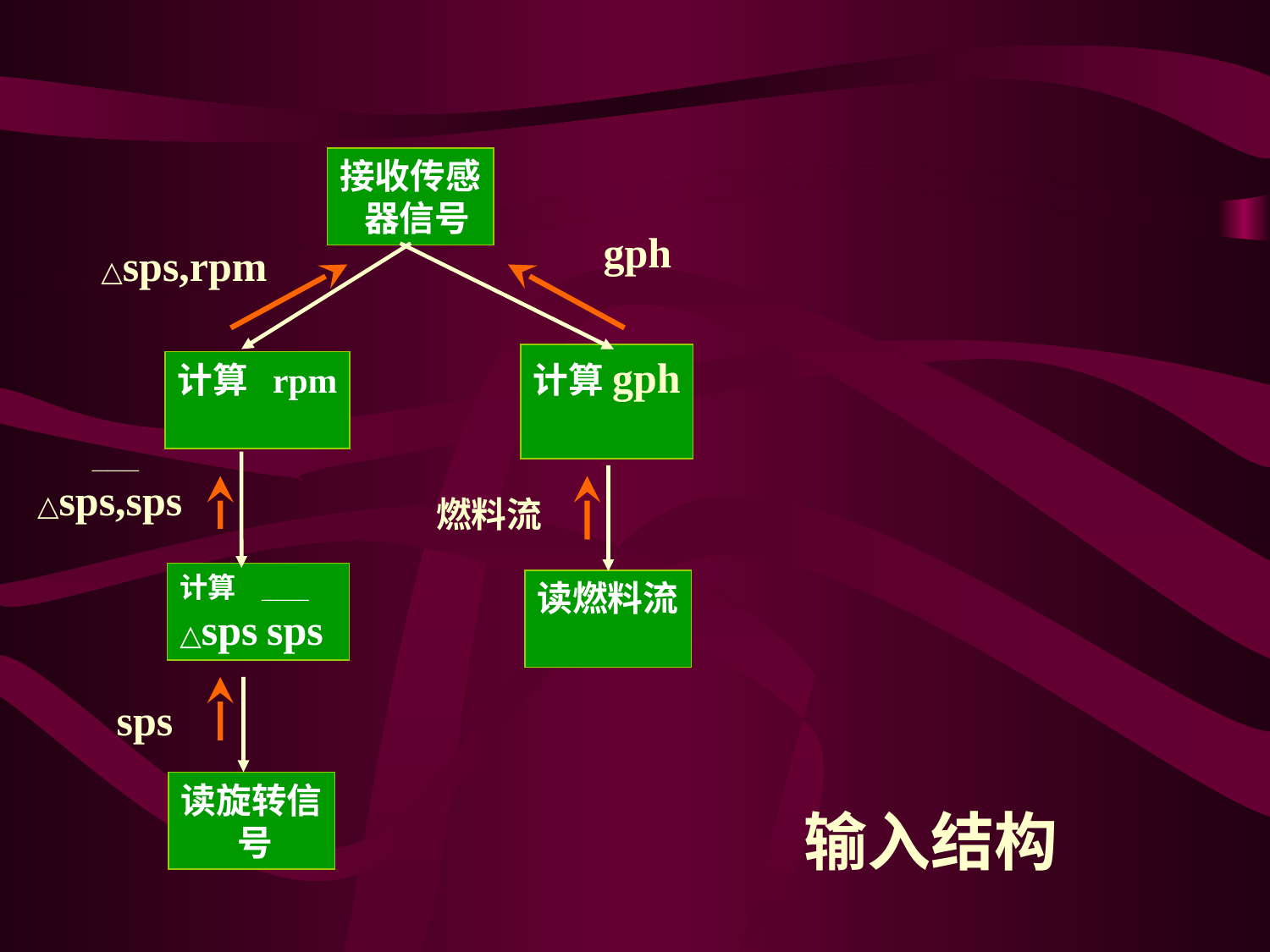

接收传感
  器信号
gph
△sps,rpm

计算gph

计算  rpm

       ___
△sps,sps

燃料流
计算   ___
△sps sps
读燃料流

sps
读旋转信
      号
输入结构

103